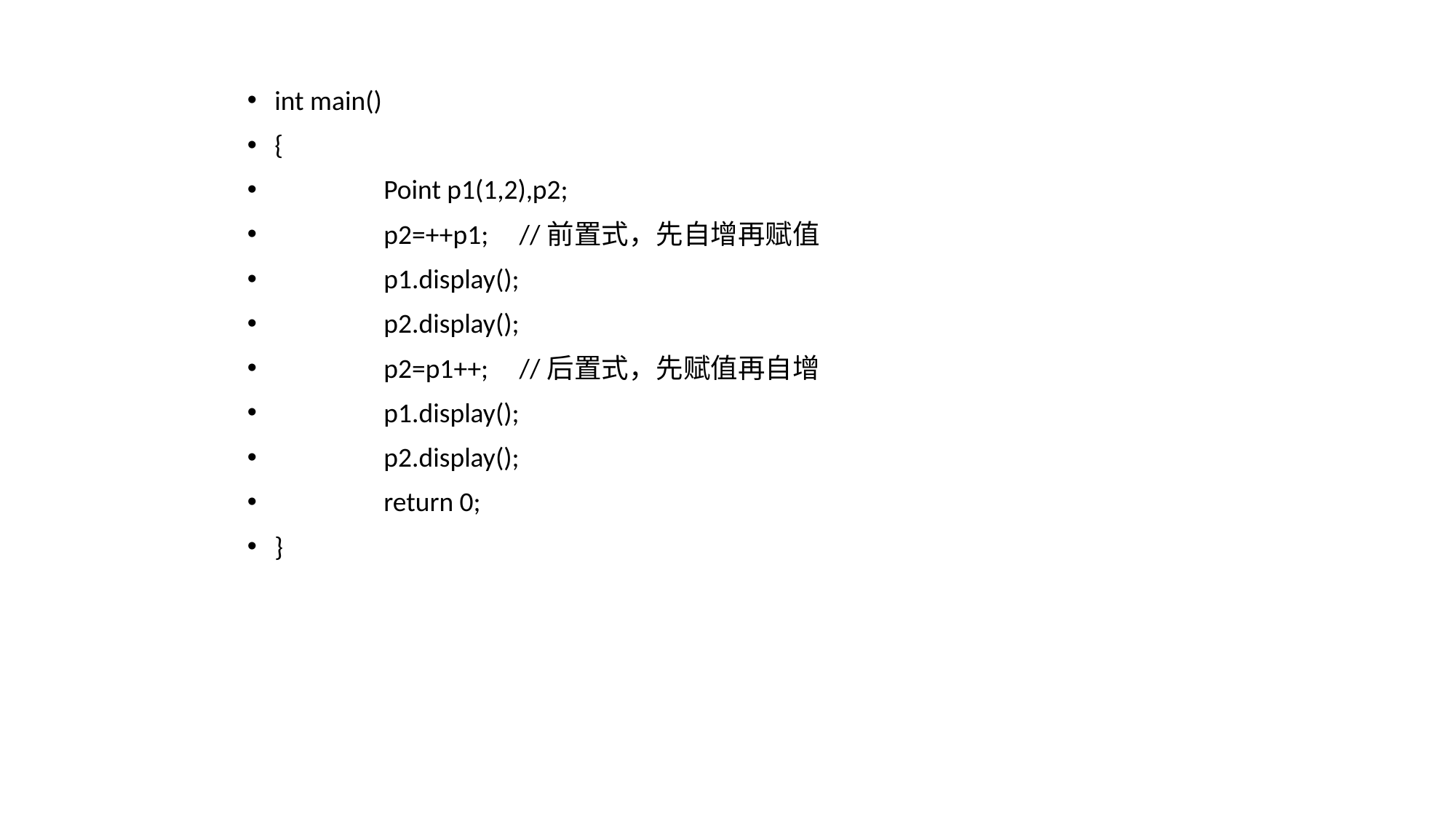

int main()
{
	Point p1(1,2),p2;
	p2=++p1;     //前置式，先自增再赋值
	p1.display();
	p2.display();
	p2=p1++;     //后置式，先赋值再自增
	p1.display();
	p2.display();
	return 0;
}